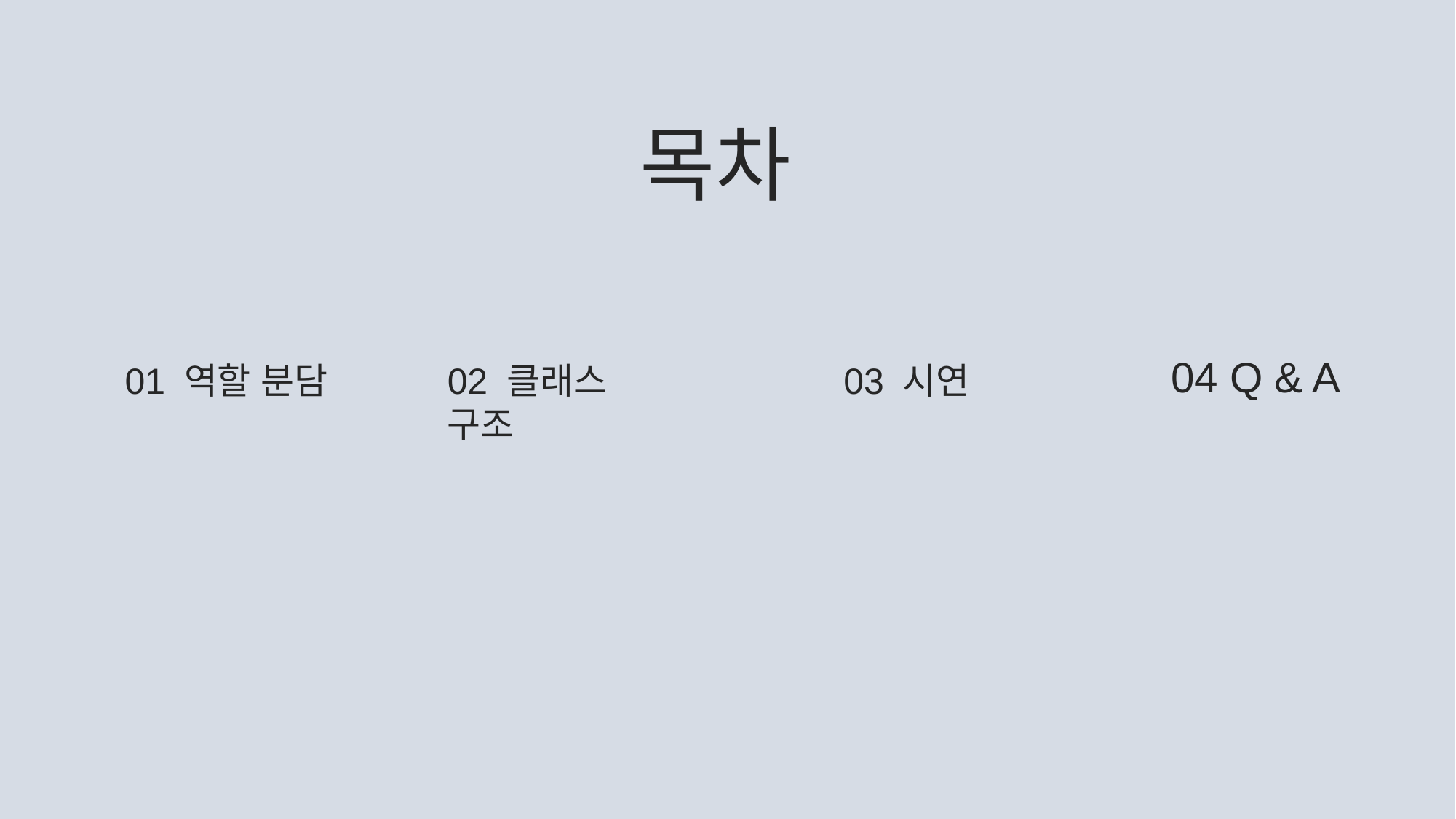

목차
04 Q & A
03 시연
02 클래스 구조
01 역할 분담